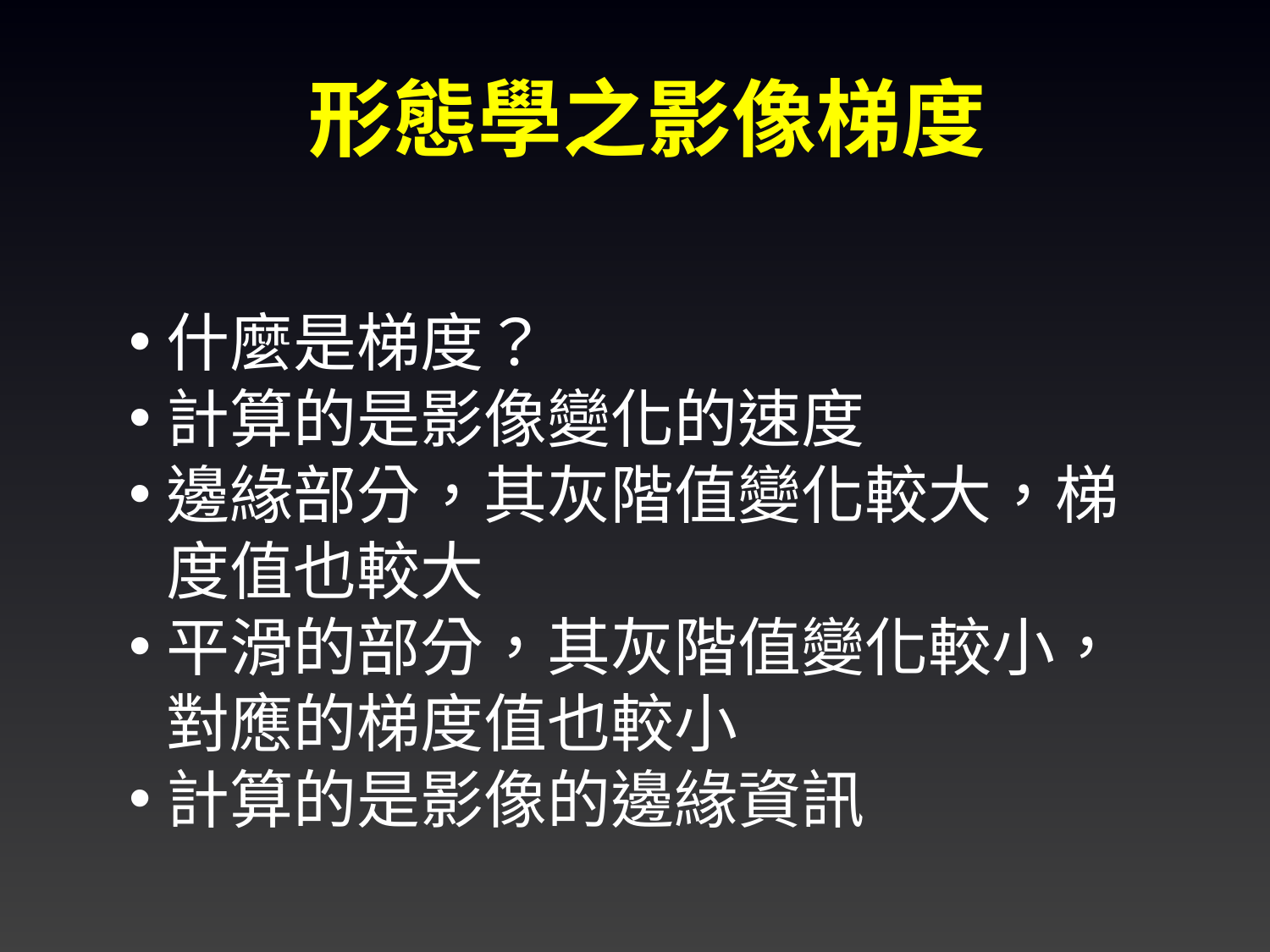

形態學之影像梯度
什麼是梯度？
計算的是影像變化的速度
邊緣部分，其灰階值變化較大，梯度值也較大
平滑的部分，其灰階值變化較小，對應的梯度值也較小
計算的是影像的邊緣資訊